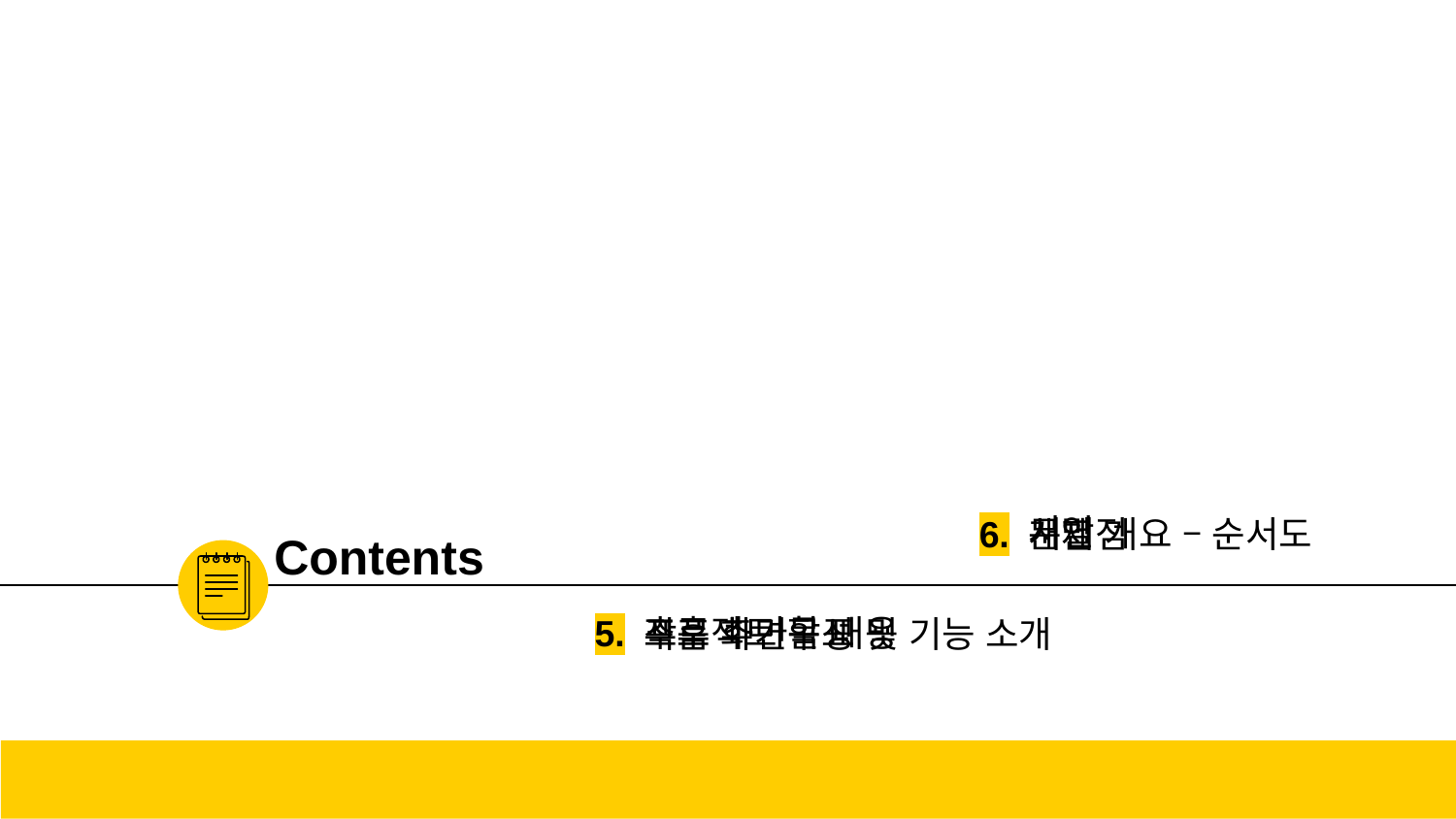

4. 시연
3. 작품 화면구성 및 기능 소개
2. 개발 개요 – 순서도
1. 프로젝트 목표
6. 문제점
5. 추후 추가할 내용
Contents